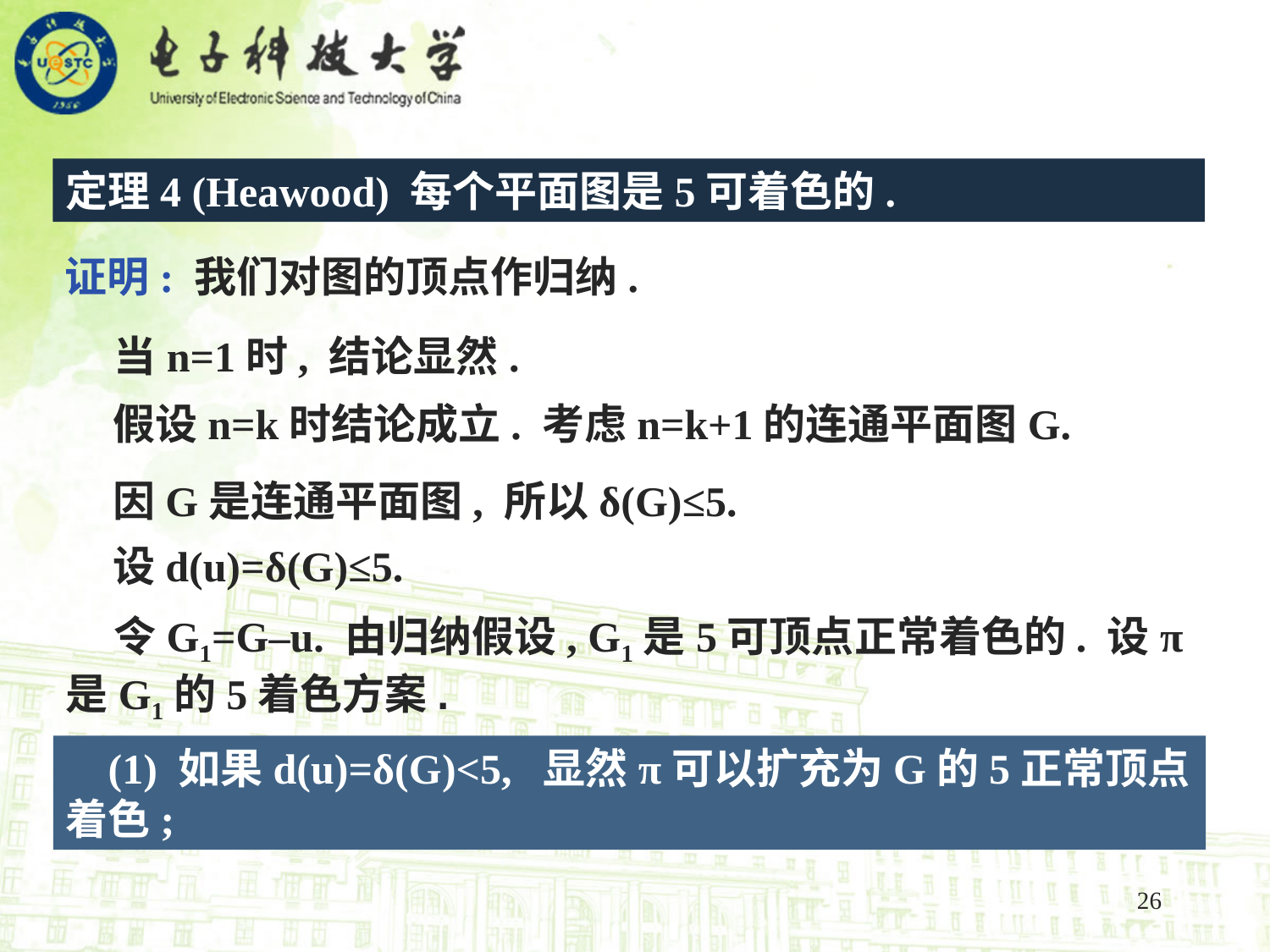

定理4 (Heawood) 每个平面图是5可着色的.
证明: 我们对图的顶点作归纳.
    当n=1时, 结论显然.
    假设n=k时结论成立. 考虑n=k+1的连通平面图G.
    因G是连通平面图, 所以δ(G)≤5.
    设d(u)=δ(G)≤5.
    令G1=G–u. 由归纳假设, G1是5可顶点正常着色的. 设π是G1的5着色方案.
    (1) 如果d(u)=δ(G)<5,  显然π可以扩充为G的5正常顶点着色;
26